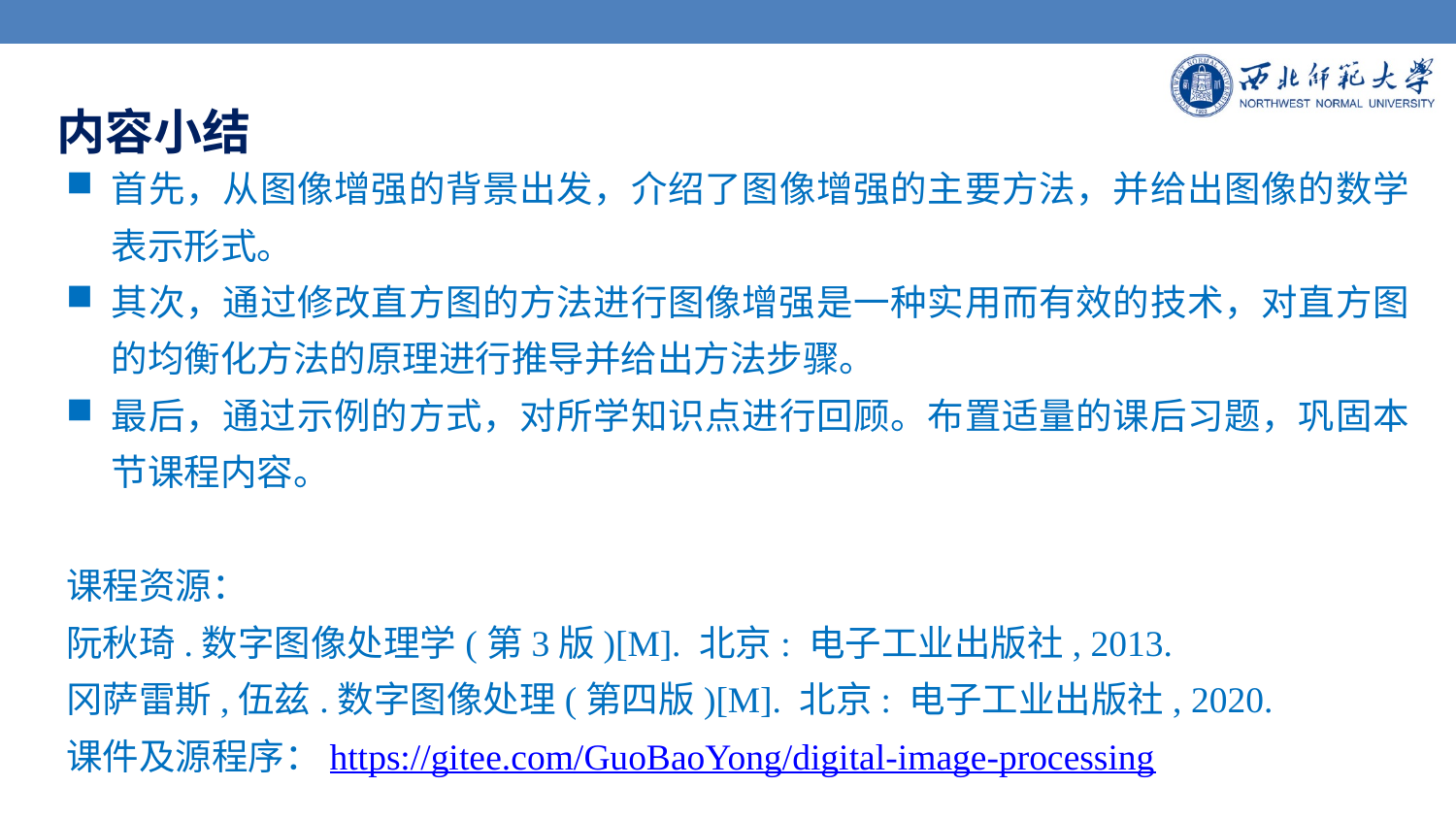

内容小结
首先，从图像增强的背景出发，介绍了图像增强的主要方法，并给出图像的数学表示形式。
其次，通过修改直方图的方法进行图像增强是一种实用而有效的技术，对直方图的均衡化方法的原理进行推导并给出方法步骤。
最后，通过示例的方式，对所学知识点进行回顾。布置适量的课后习题，巩固本节课程内容。

课程资源：
阮秋琦.数字图像处理学(第3版)[M]. 北京: 电子工业出版社, 2013.
冈萨雷斯,伍兹.数字图像处理(第四版)[M]. 北京: 电子工业出版社, 2020.
课件及源程序：https://gitee.com/GuoBaoYong/digital-image-processing